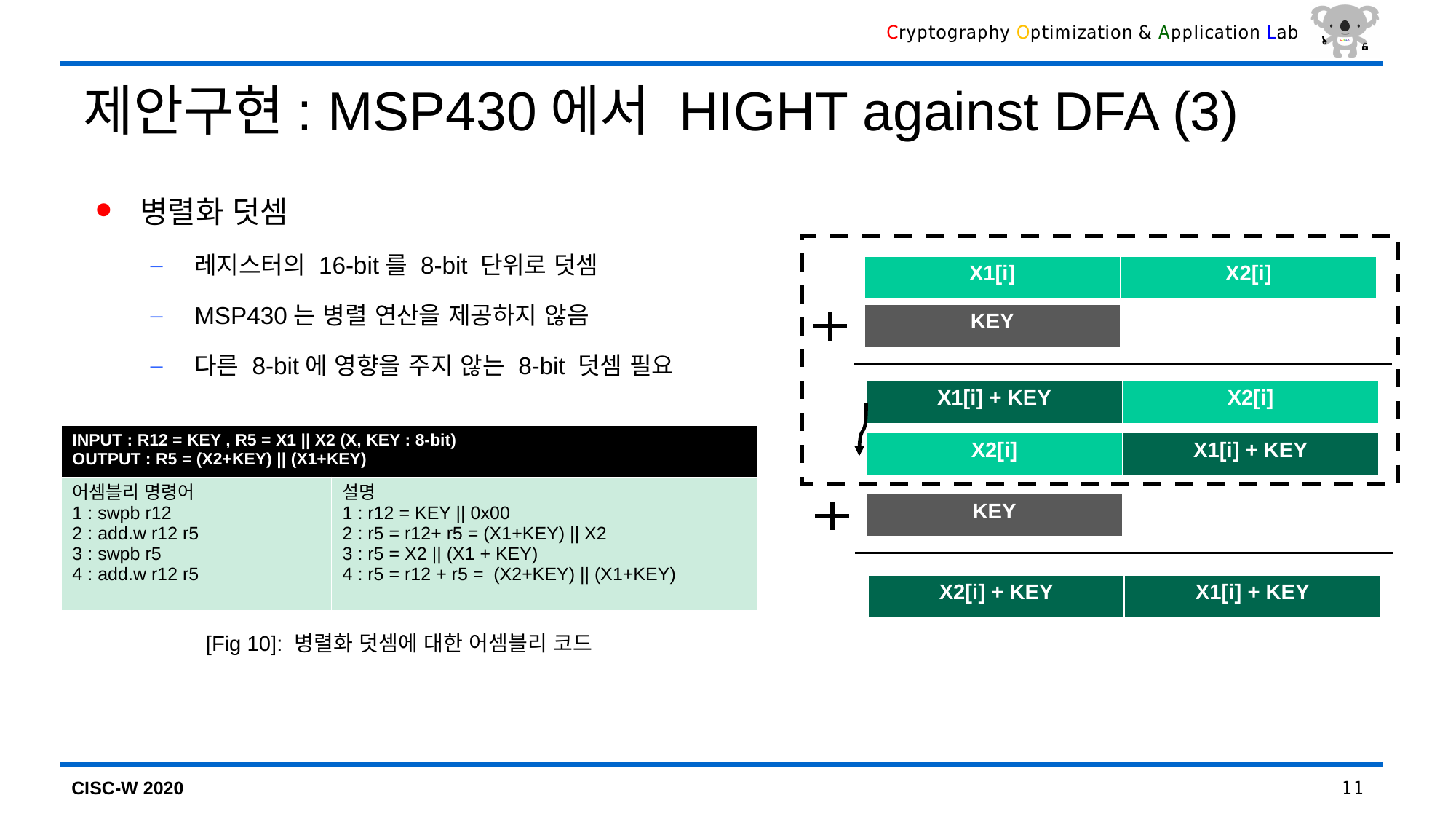

# 제안구현: MSP430에서 HIGHT against DFA (3)
병렬화 덧셈
레지스터의 16-bit를 8-bit 단위로 덧셈
MSP430는 병렬 연산을 제공하지 않음
다른 8-bit에 영향을 주지 않는 8-bit 덧셈 필요

| X1[i] | X2[i] |
| --- | --- |
| KEY |
| --- |
| X1[i] + KEY | X2[i] |
| --- | --- |
| INPUT : R12 = KEY , R5 = X1 || X2 (X, KEY : 8-bit) OUTPUT : R5 = (X2+KEY) || (X1+KEY) |  |
| --- | --- |
| 어셈블리 명령어 1 : swpb r12 2 : add.w r12 r5 3 : swpb r5 4 : add.w r12 r5 | 설명 1 : r12 = KEY || 0x00 2 : r5 = r12+ r5 = (X1+KEY) || X2 3 : r5 = X2 || (X1 + KEY) 4 : r5 = r12 + r5 = (X2+KEY) || (X1+KEY) |
| X2[i] | X1[i] + KEY |
| --- | --- |
| KEY |
| --- |
| X2[i] + KEY | X1[i] + KEY |
| --- | --- |
[Fig 10]: 병렬화 덧셈에 대한 어셈블리 코드